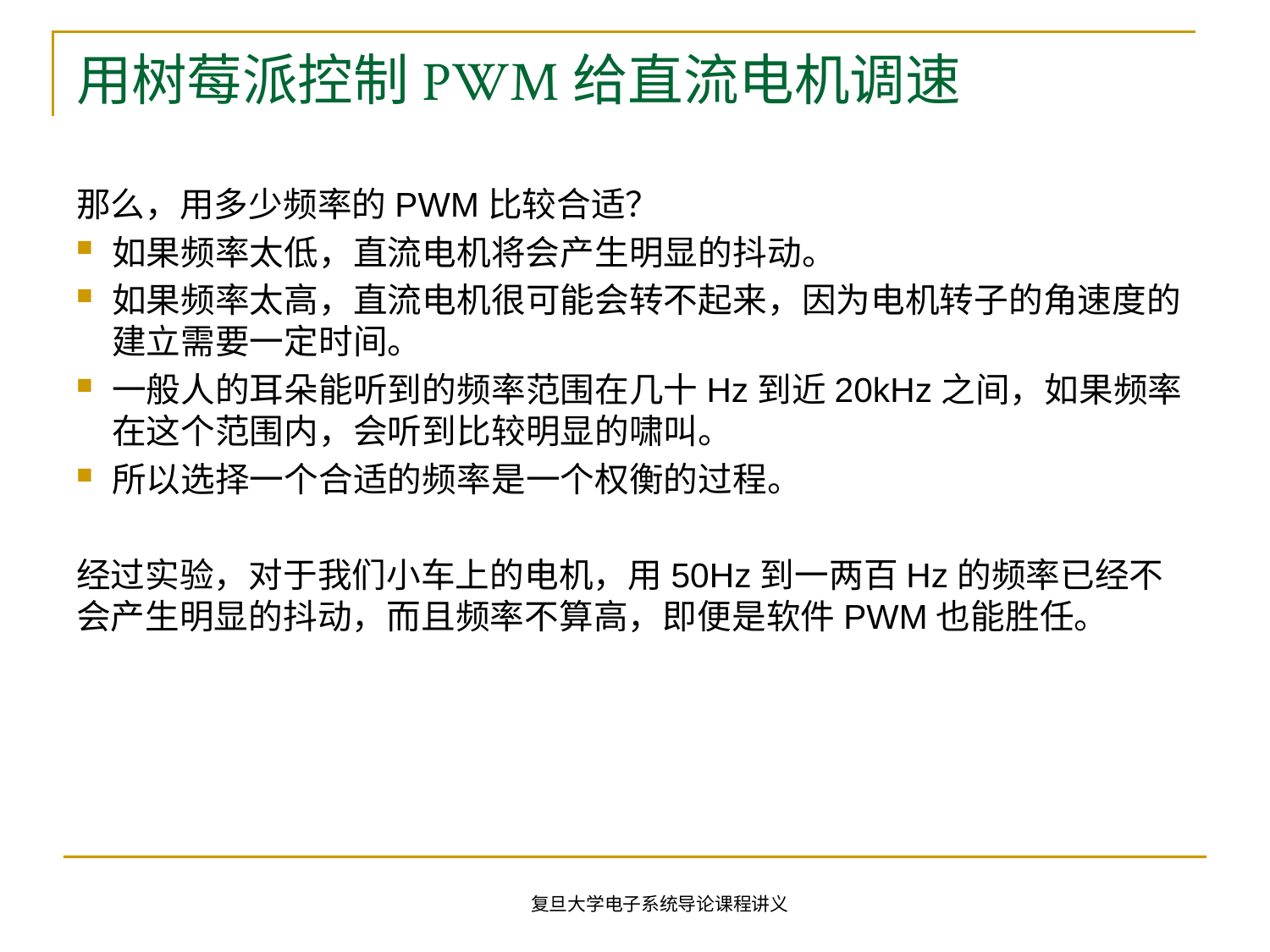

# 用树莓派控制PWM给直流电机调速
那么，用多少频率的PWM比较合适？
如果频率太低，直流电机将会产生明显的抖动。
如果频率太高，直流电机很可能会转不起来，因为电机转子的角速度的建立需要一定时间。
一般人的耳朵能听到的频率范围在几十Hz到近20kHz之间，如果频率在这个范围内，会听到比较明显的啸叫。
所以选择一个合适的频率是一个权衡的过程。

经过实验，对于我们小车上的电机，用50Hz到一两百Hz的频率已经不会产生明显的抖动，而且频率不算高，即便是软件PWM也能胜任。